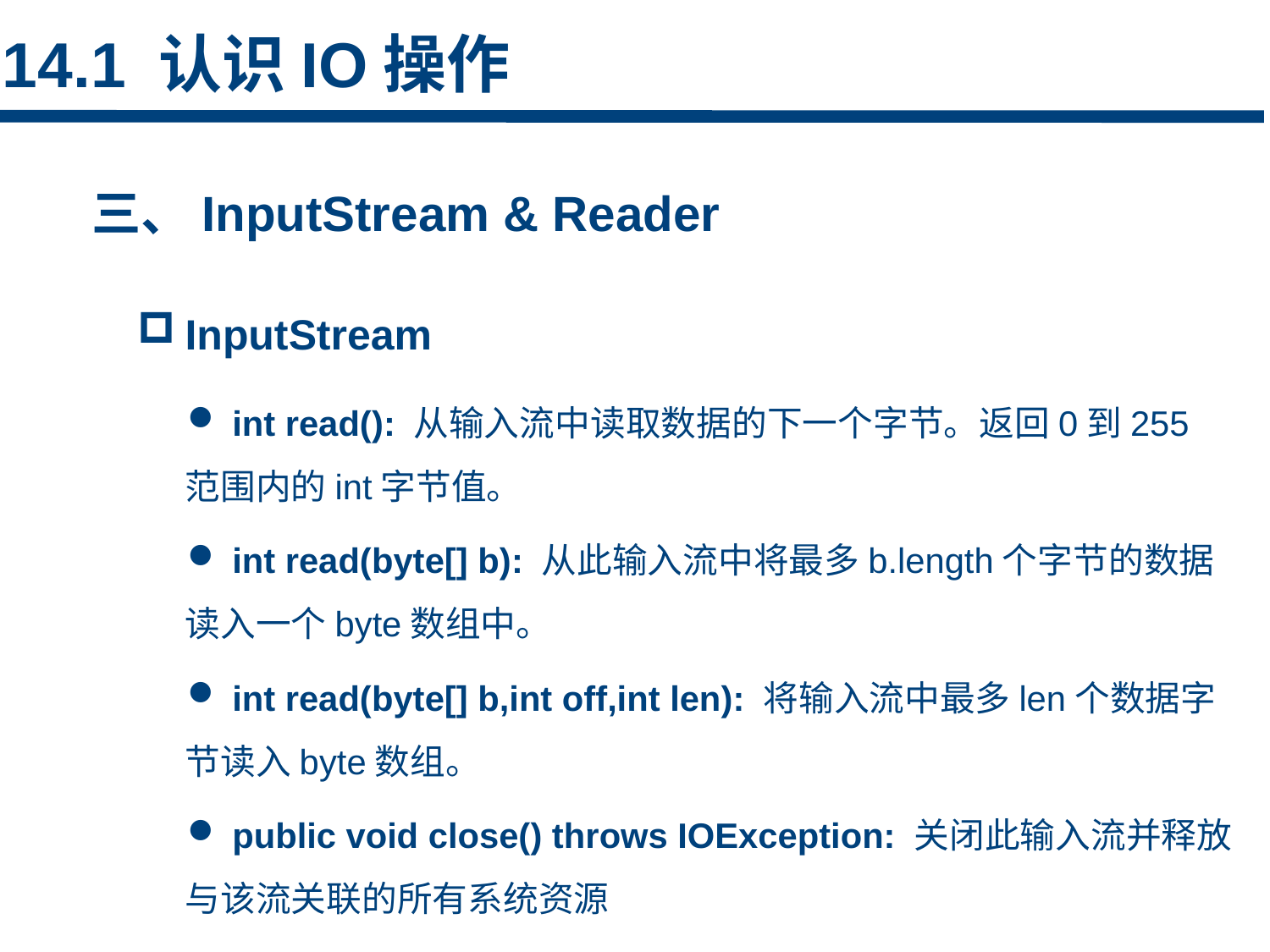

14.1 认识IO操作
三、InputStream & Reader
点击添加文本
InputStream
 int read(): 从输入流中读取数据的下一个字节。返回0到255范围内的int字节值。
 int read(byte[] b): 从此输入流中将最多b.length个字节的数据读入一个byte数组中。
 int read(byte[] b,int off,int len): 将输入流中最多len个数据字节读入byte数组。
 public void close() throws IOException: 关闭此输入流并释放与该流关联的所有系统资源
点击添加文本
点击添加文本
点击添加文本